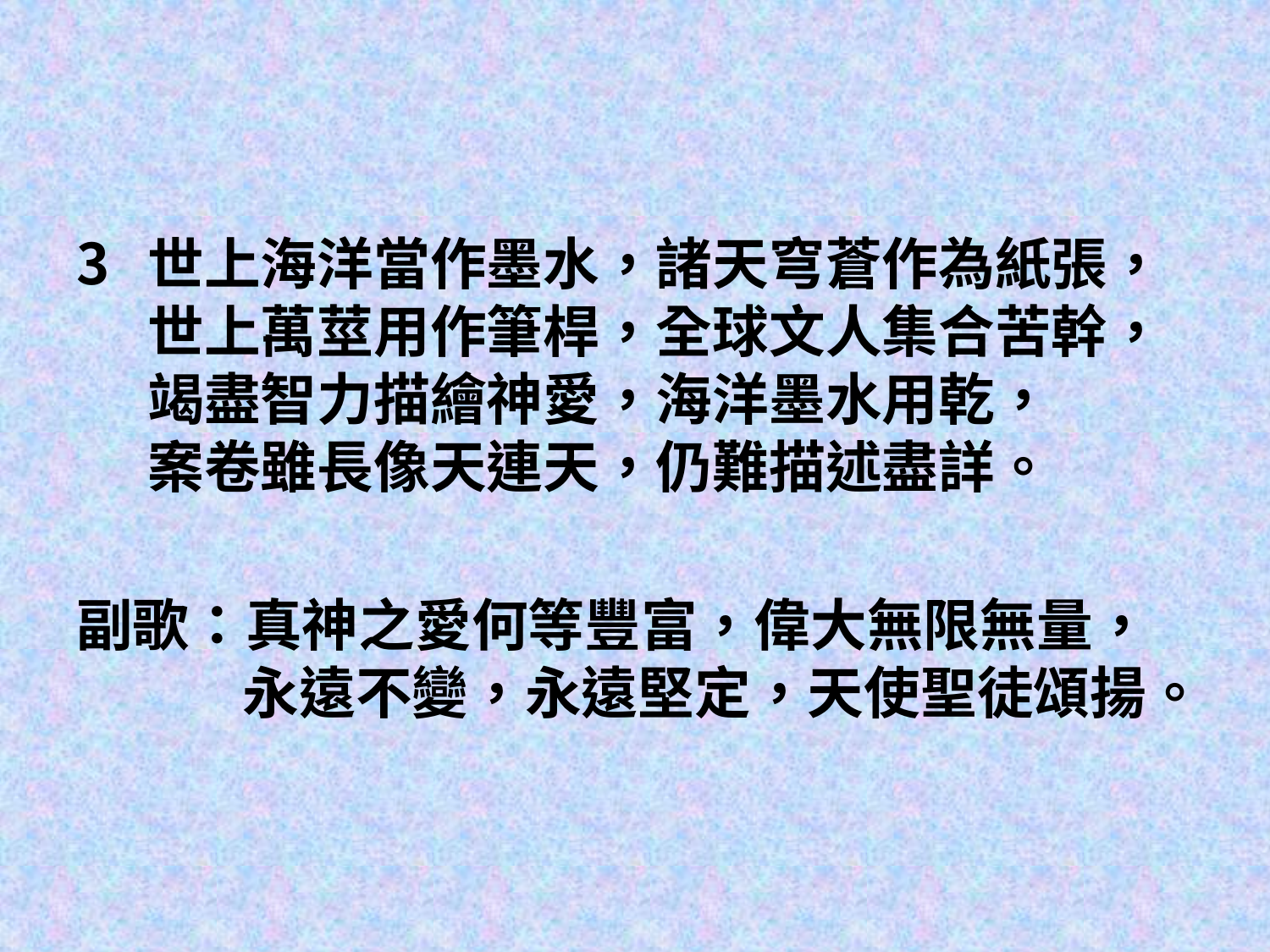

#
世上海洋當作墨水，諸天穹蒼作為紙張，
世上萬莖用作筆桿，全球文人集合苦幹，
竭盡智力描繪神愛，海洋墨水用乾，
案卷雖長像天連天，仍難描述盡詳。

副歌：真神之愛何等豐富，偉大無限無量，
　   永遠不變，永遠堅定，天使聖徒頌揚。